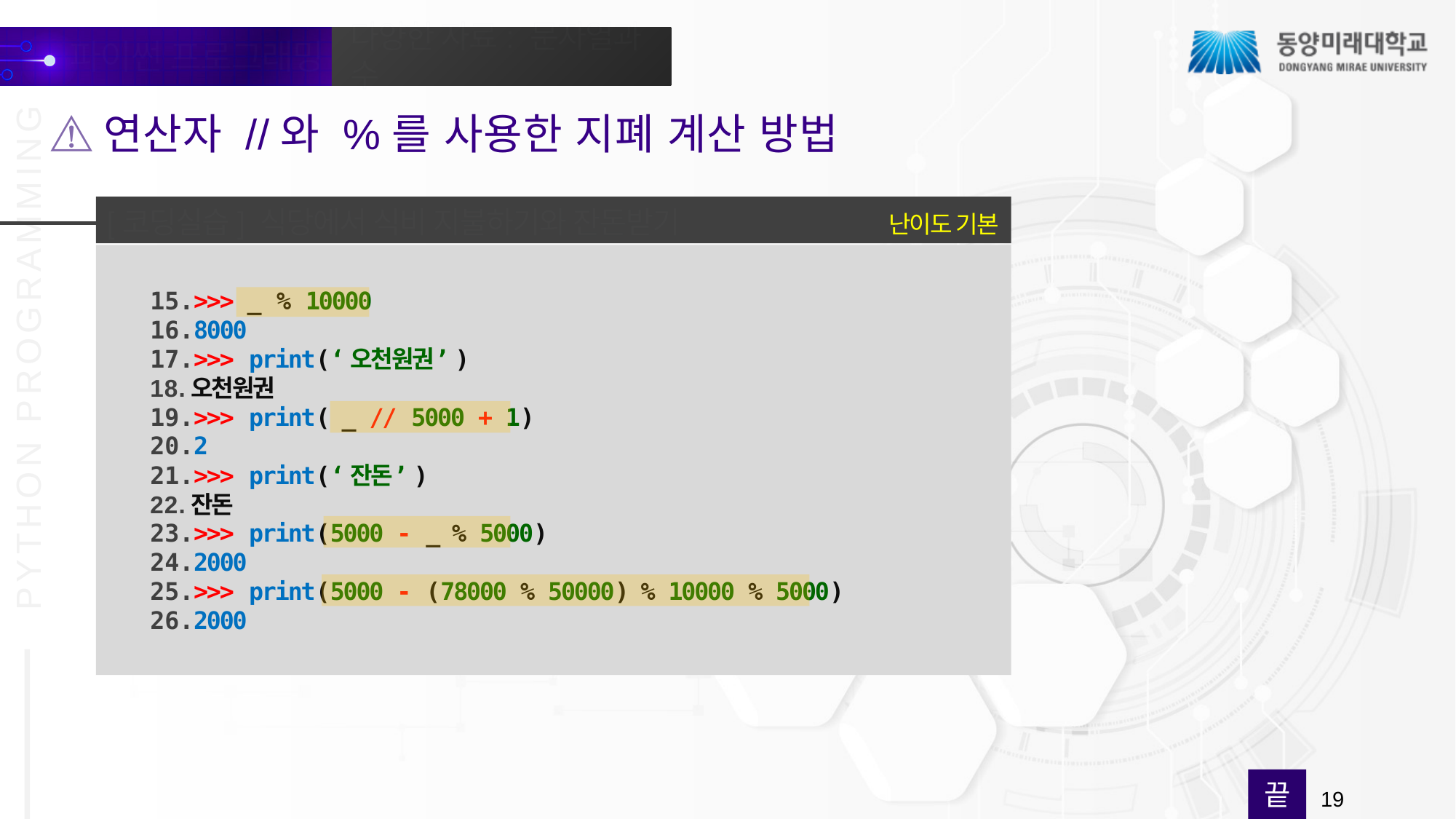

연산자 //와 %를 사용한 지폐 계산 방법

난이도 기본
[코딩실습] 식당에서 식비 지불하기와 잔돈받기
>>> _ % 10000
8000
>>> print(‘오천원권’)
오천원권
>>> print( _ // 5000 + 1)
2
>>> print(‘잔돈’)
잔돈
>>> print(5000 - _ % 5000)
2000
>>> print(5000 - (78000 % 50000) % 10000 % 5000)
2000

끝
19